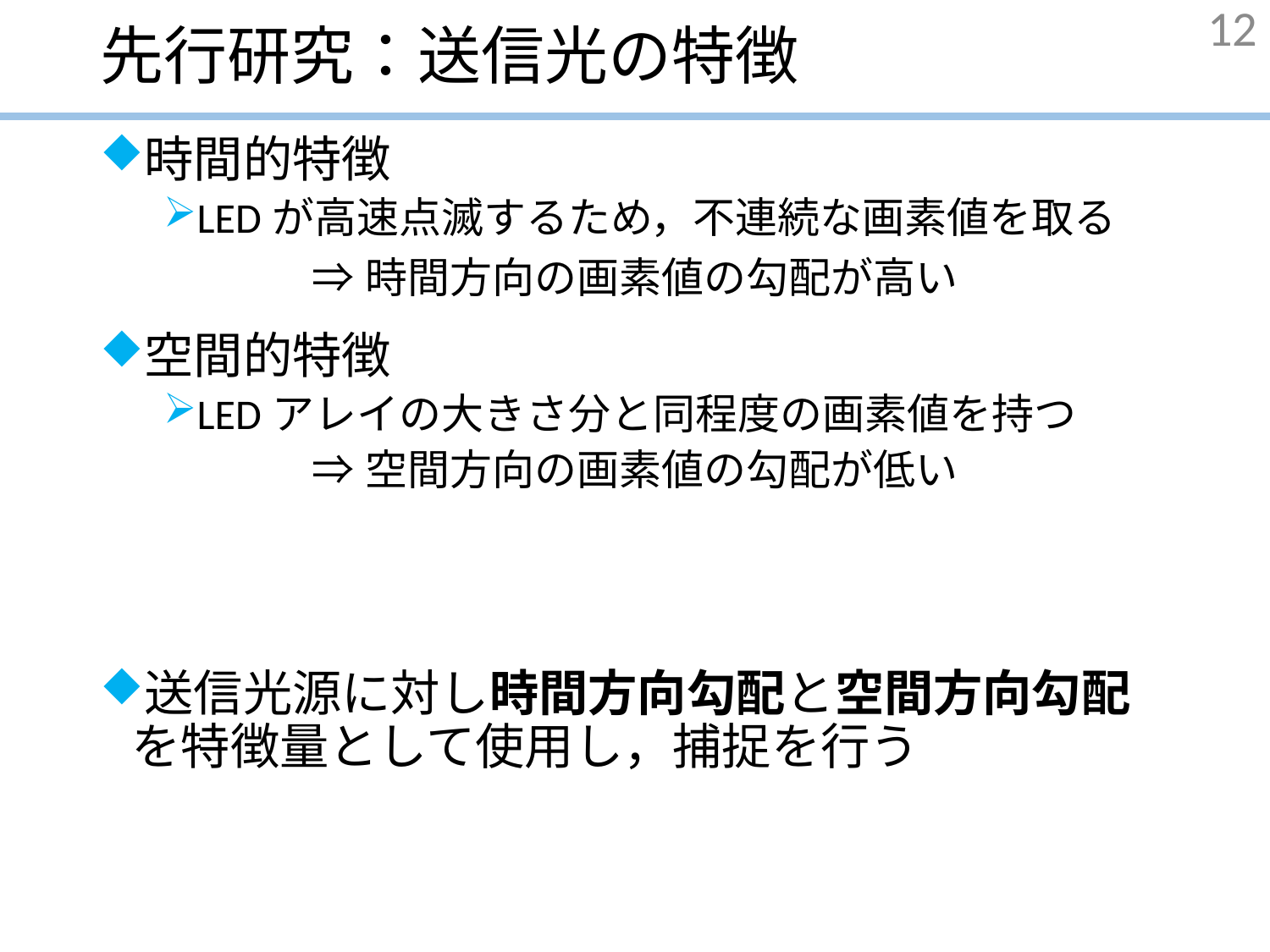

# 先行研究：送信光の特徴
12
時間的特徴
LEDが高速点滅するため，不連続な画素値を取る

空間的特徴
LEDアレイの大きさ分と同程度の画素値を持つ

送信光源に対し時間方向勾配と空間方向勾配を特徴量として使用し，捕捉を行う
⇒時間方向の画素値の勾配が高い
⇒空間方向の画素値の勾配が低い